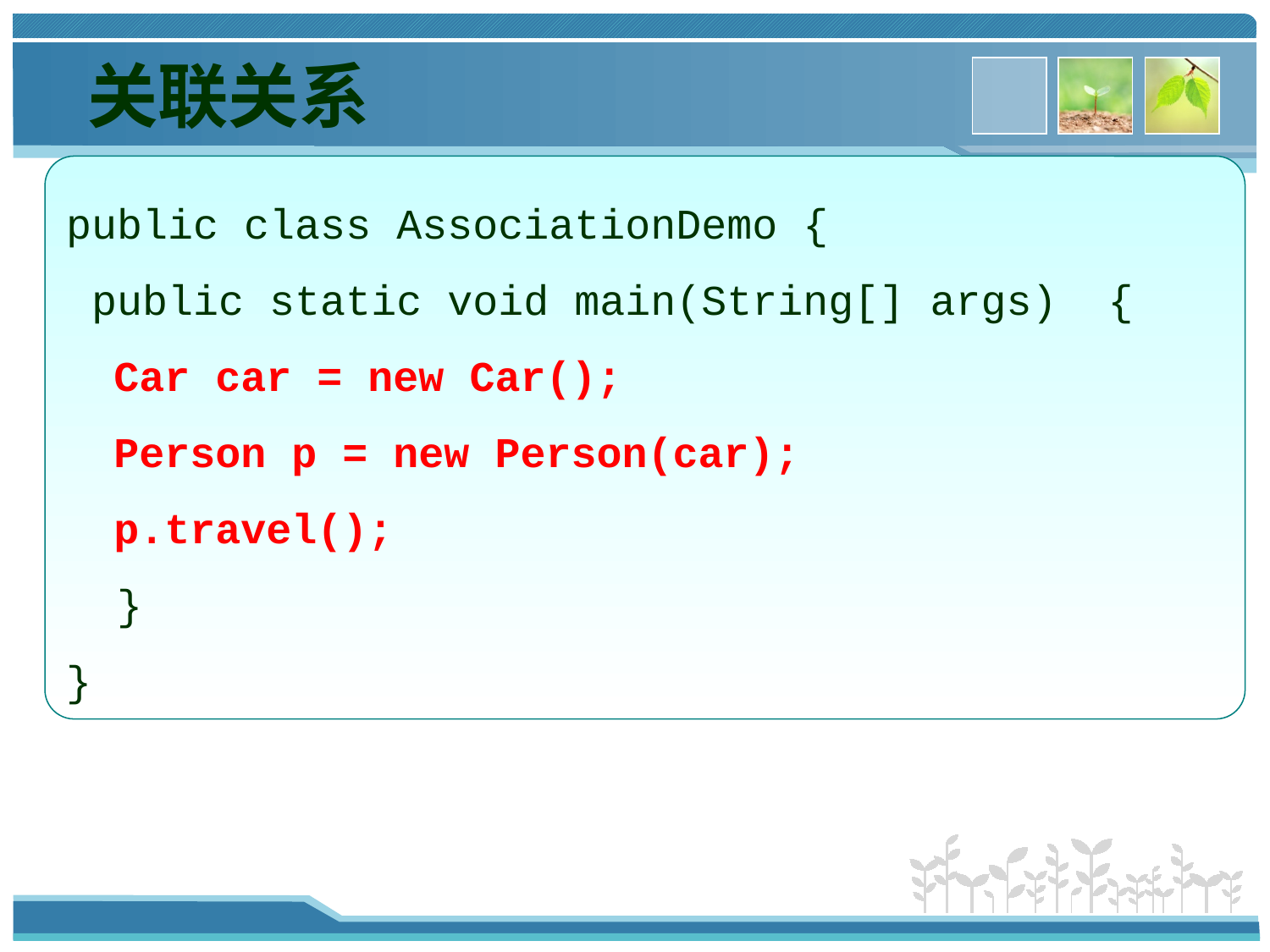

# 关联关系
public class AssociationDemo {
 public static void main(String[] args)  {
	Car car = new Car();
	Person p = new Person(car);
	p.travel();
  }
}